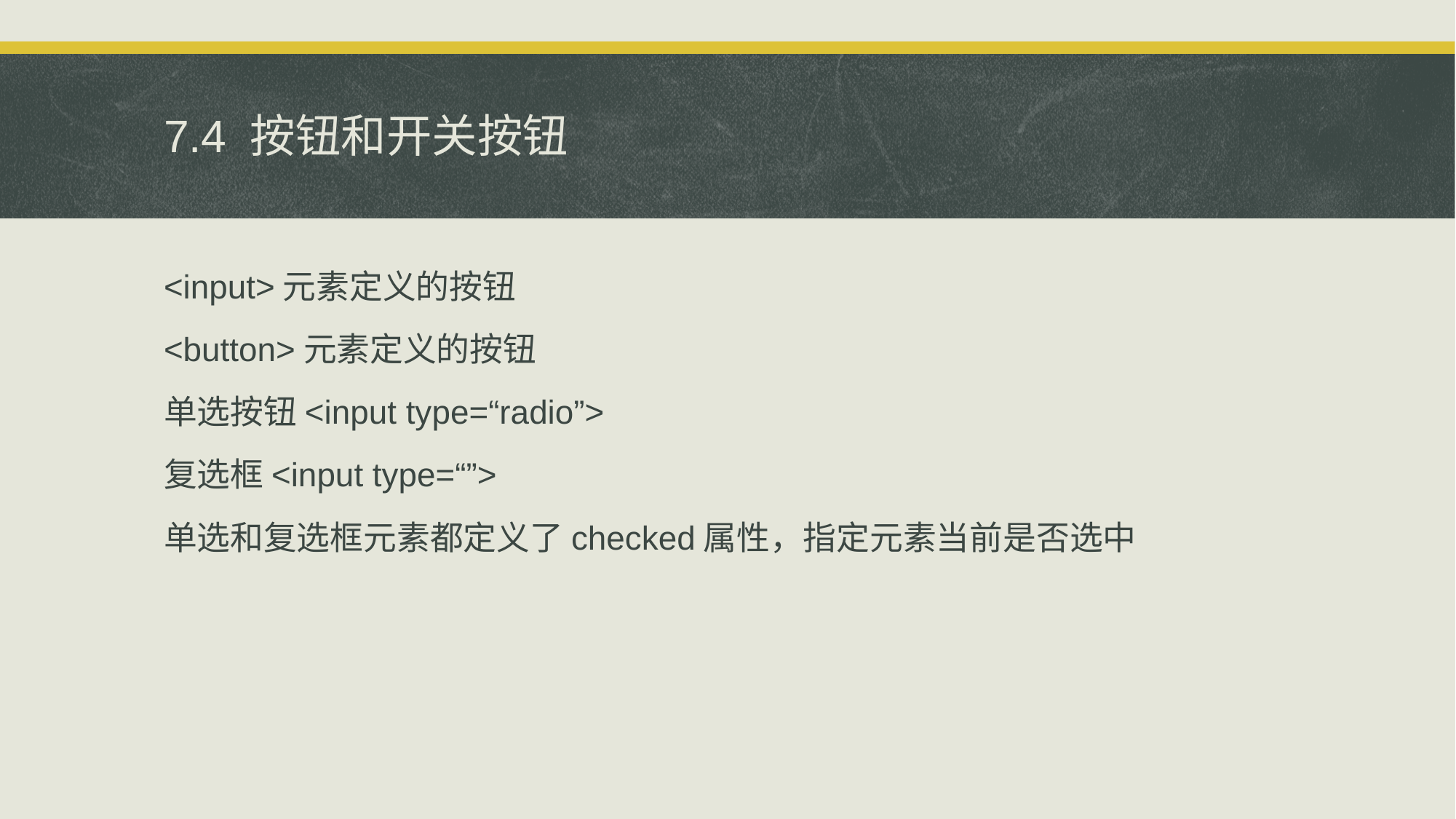

# 7.4 按钮和开关按钮
<input>元素定义的按钮
<button>元素定义的按钮
单选按钮<input type=“radio”>
复选框<input type=“”>
单选和复选框元素都定义了checked属性，指定元素当前是否选中